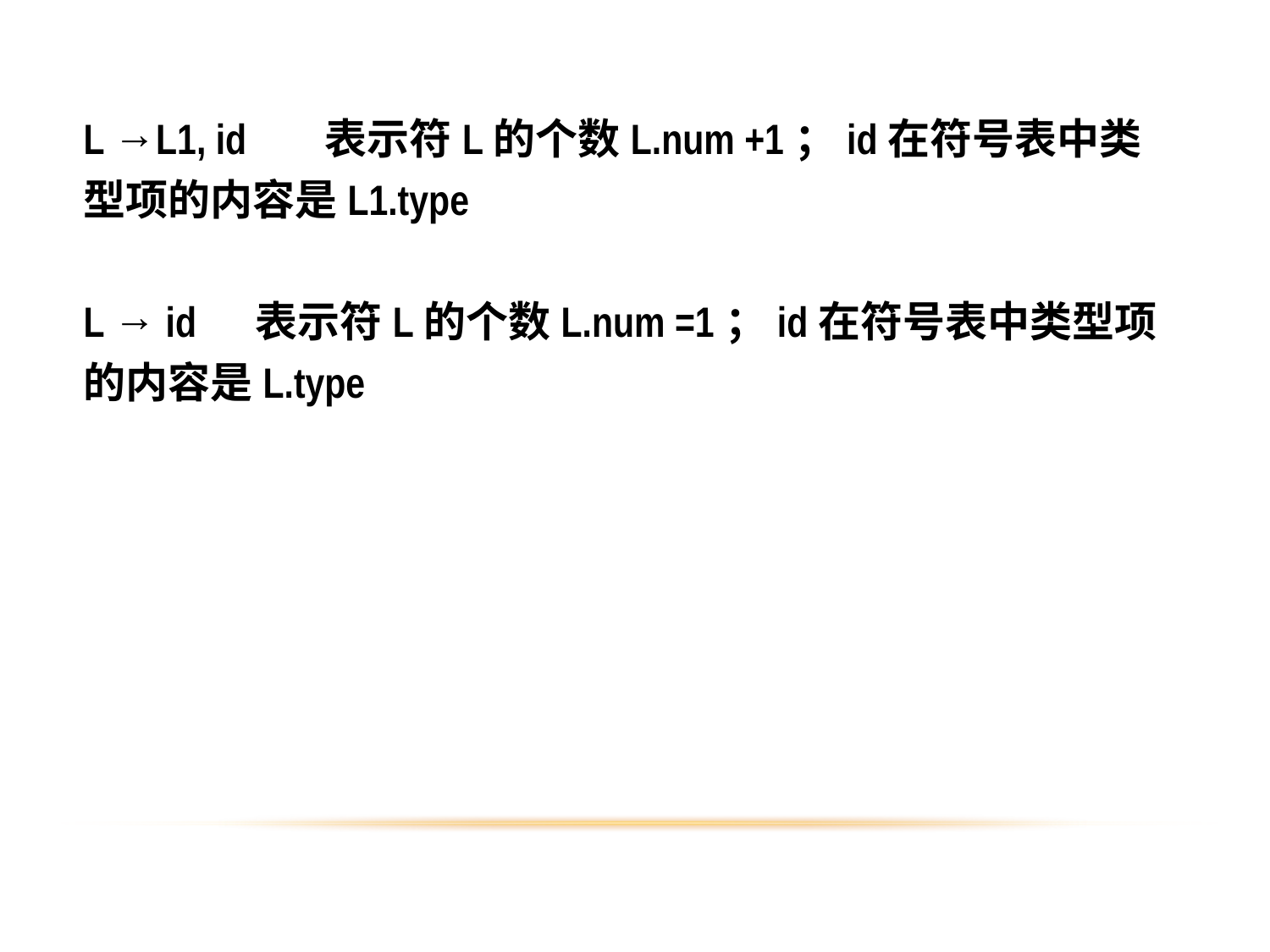

L →L1, id       表示符L的个数L.num +1；id在符号表中类型项的内容是L1.type

L → id     表示符L的个数L.num =1；id在符号表中类型项的内容是L.type